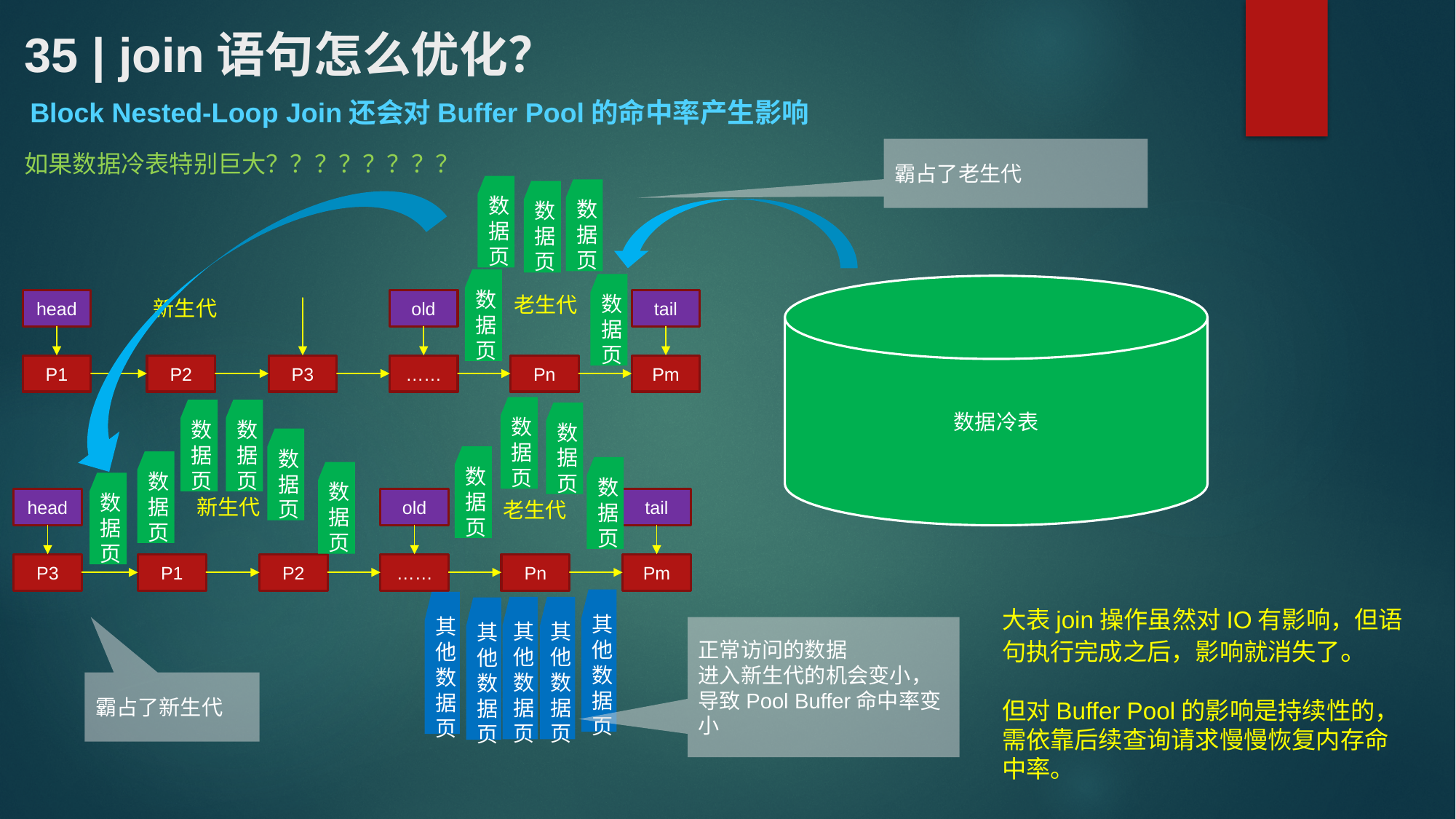

# 35 | join语句怎么优化？
Block Nested-Loop Join还会对Buffer Pool的命中率产生影响
霸占了老生代
如果数据冷表特别巨大？？？？？？？？
数据页
数据页
数据页

数据页
数据页
数据冷表
老生代
新生代
head
old
tail
P1
P2
P3
……
Pn
Pm
数据页
数据页
数据页
数据页
数据页
数据页
数据页
数据页
数据页
数据页
新生代
head
old
tail
老生代
P3
P1
P2
……
Pn
Pm
其他数据页
其他数据页
其他数据页
其他数据页
其他数据页
大表join操作虽然对IO有影响，但语句执行完成之后，影响就消失了。

但对Buffer Pool的影响是持续性的，需依靠后续查询请求慢慢恢复内存命中率。
正常访问的数据
进入新生代的机会变小，导致Pool Buffer命中率变小
霸占了新生代